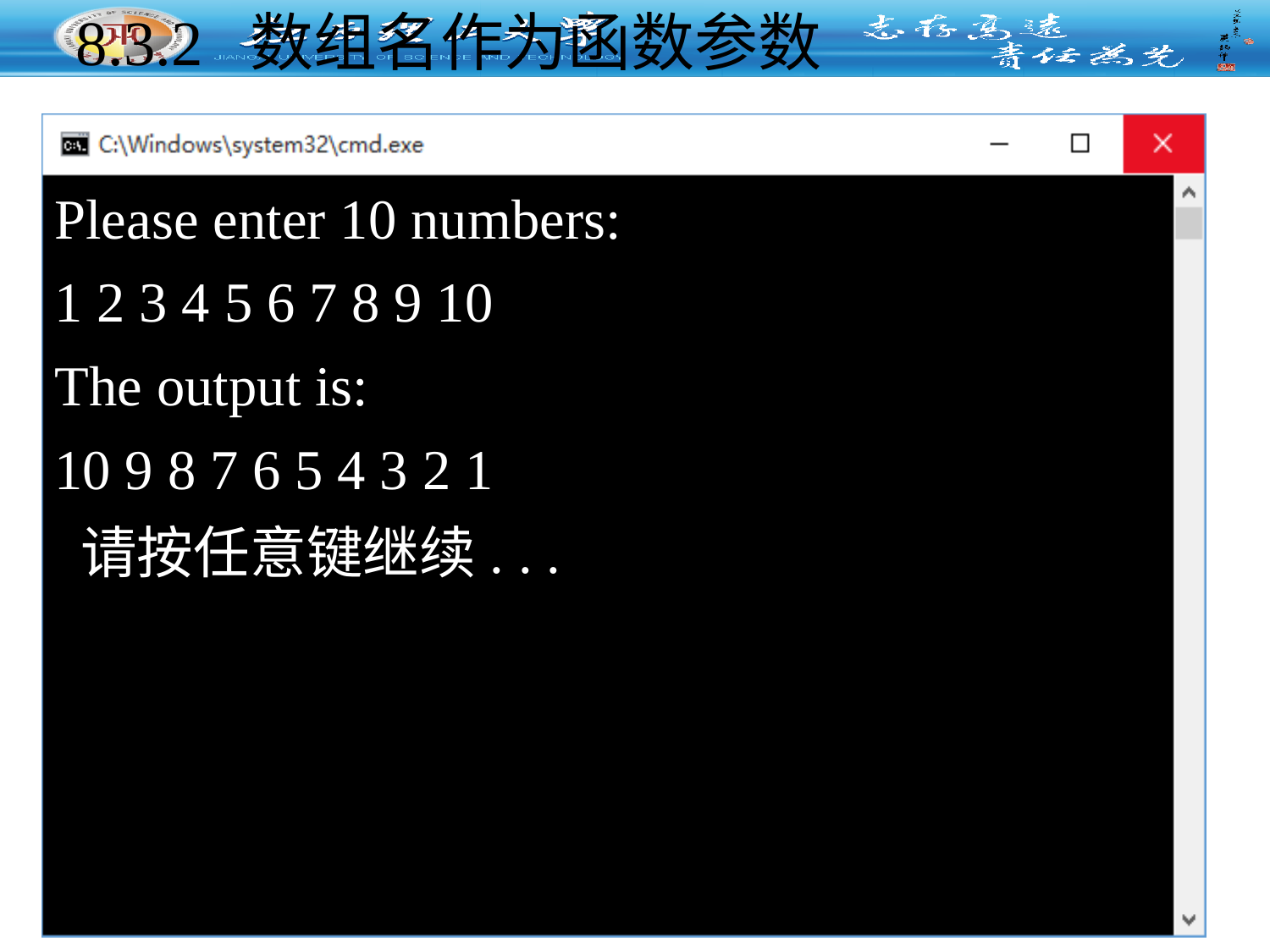

# 8.3.2  数组名作为函数参数
Please enter 10 numbers:
1 2 3 4 5 6 7 8 9 10
The output is:
10 9 8 7 6 5 4 3 2 1
 请按任意键继续. . .